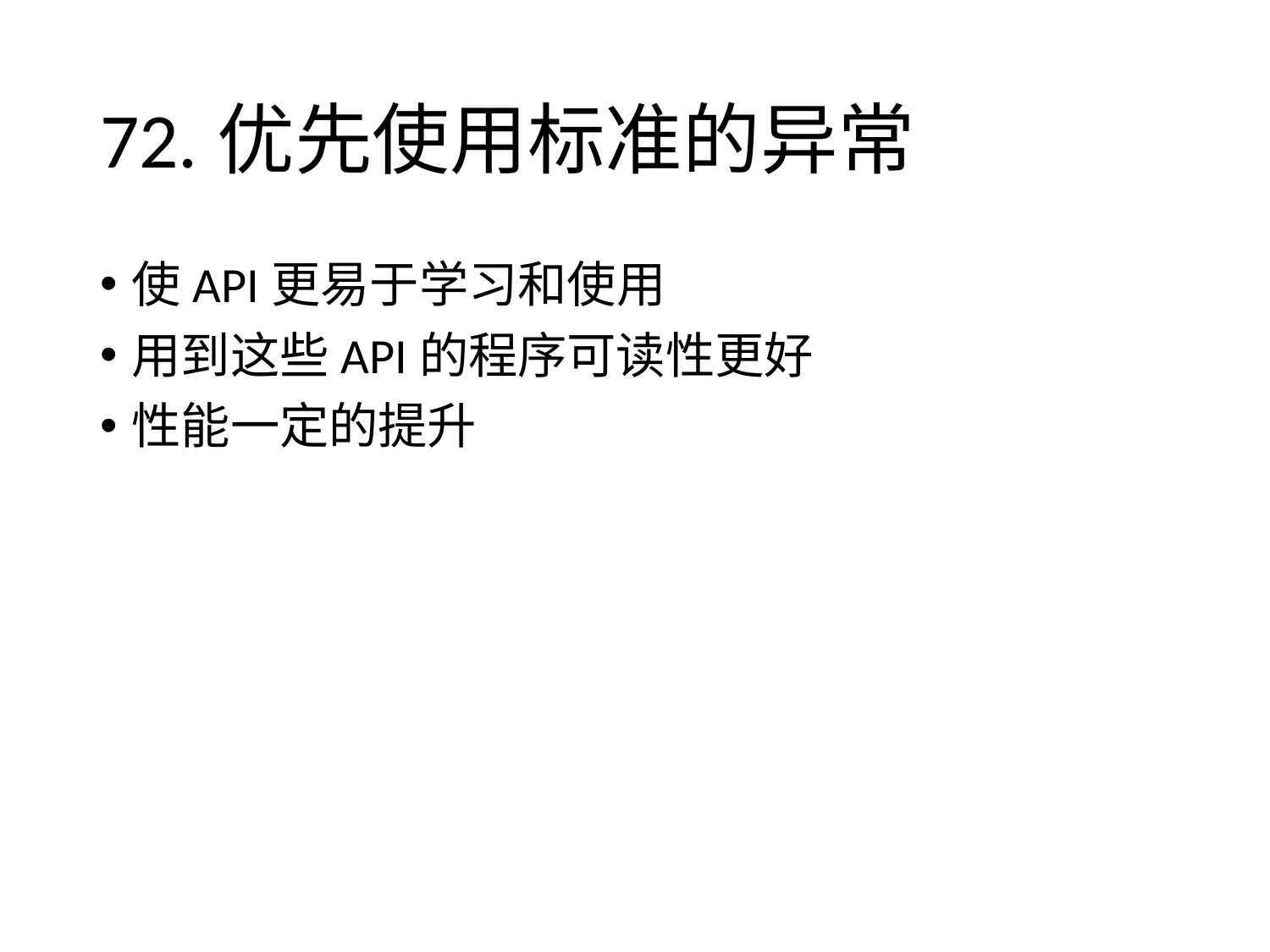

# 72.优先使用标准的异常
使API更易于学习和使用
用到这些API的程序可读性更好
性能一定的提升